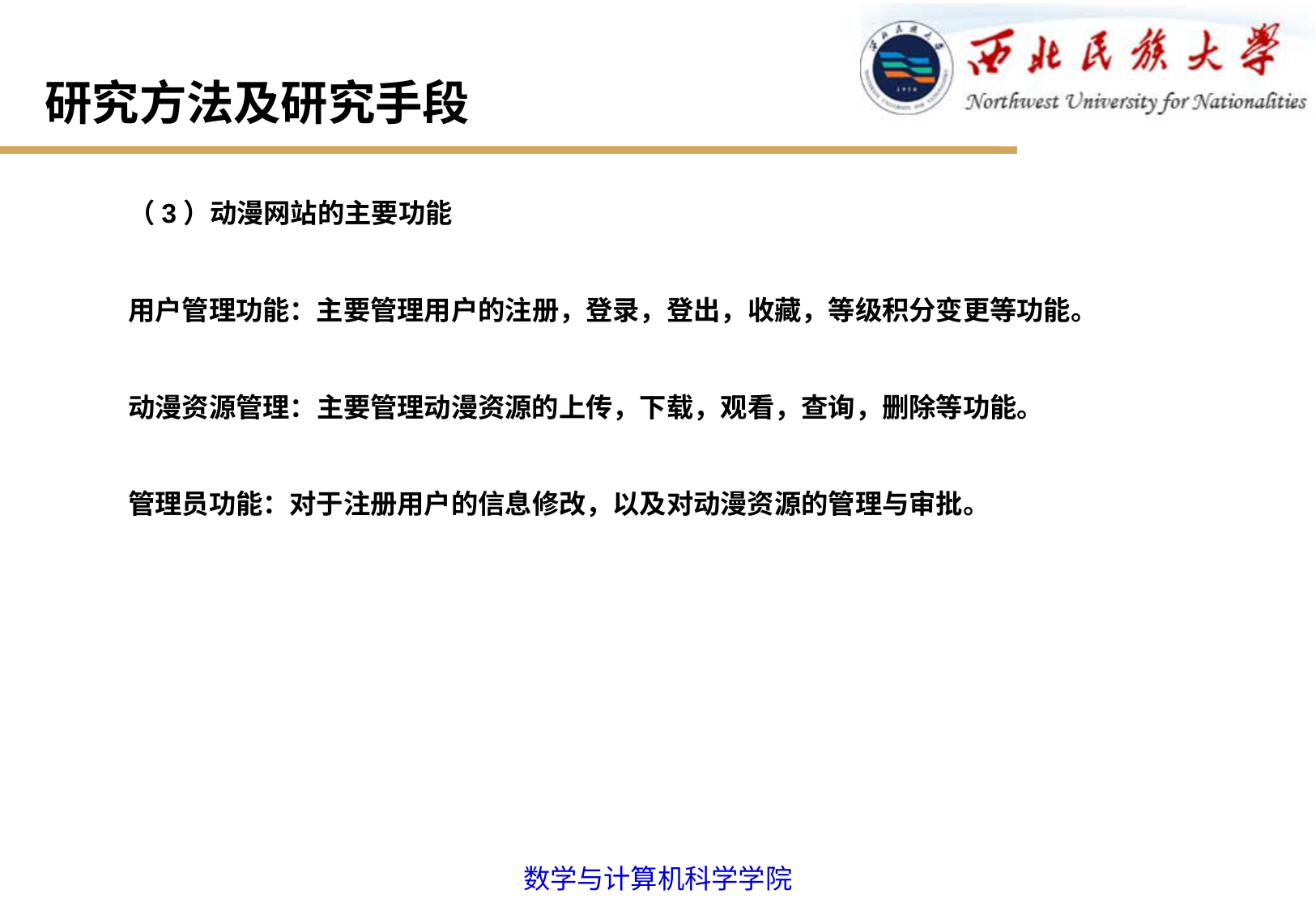

# 研究方法及研究手段
（3）动漫网站的主要功能

用户管理功能：主要管理用户的注册，登录，登出，收藏，等级积分变更等功能。

动漫资源管理：主要管理动漫资源的上传，下载，观看，查询，删除等功能。

管理员功能：对于注册用户的信息修改，以及对动漫资源的管理与审批。